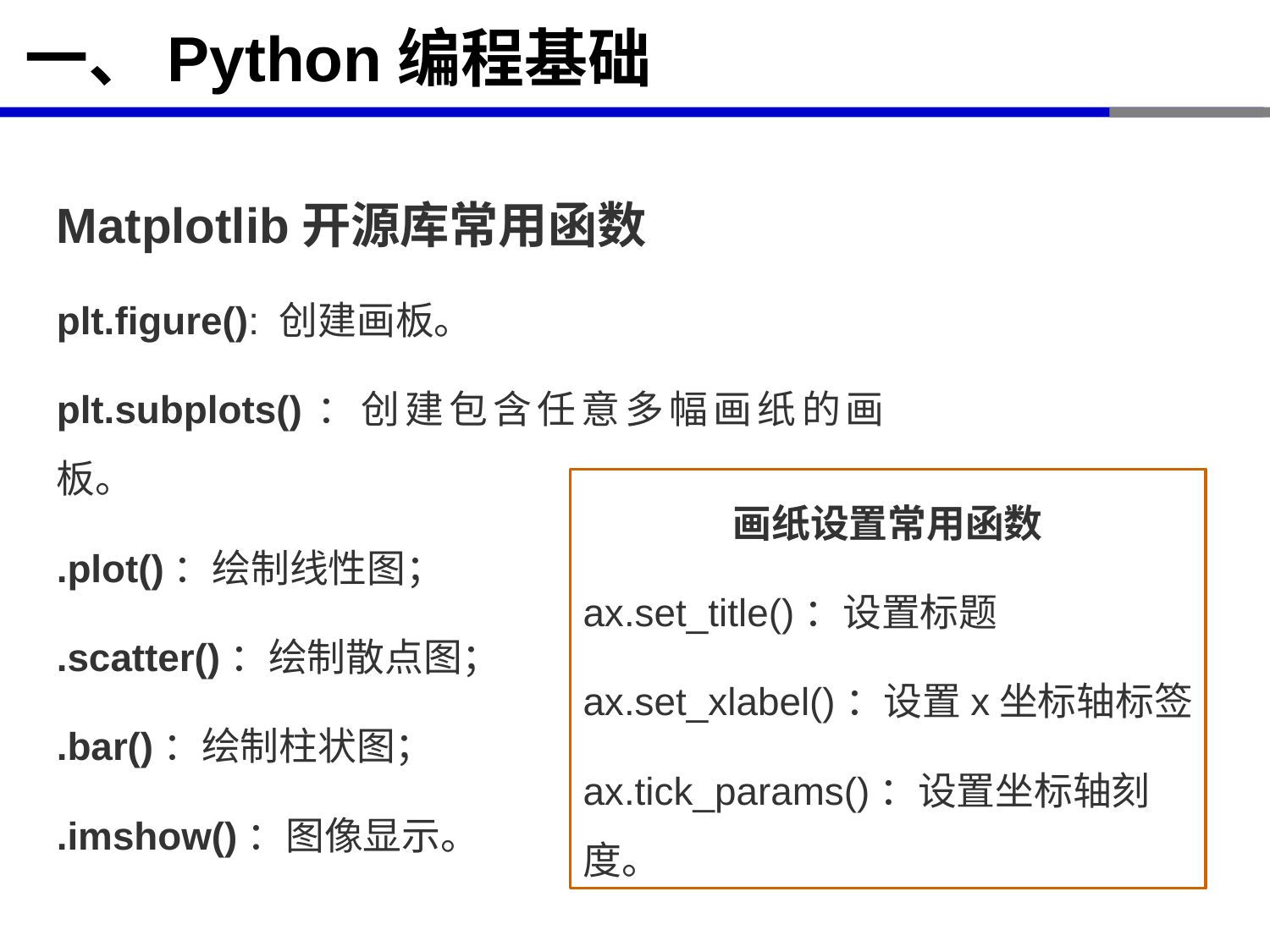

# 一、Python编程基础
Matplotlib开源库常用函数
plt.figure(): 创建画板。
plt.subplots()：创建包含任意多幅画纸的画板。
.plot()：绘制线性图；
.scatter()：绘制散点图；
.bar()：绘制柱状图；
.imshow()：图像显示。
画纸设置常用函数
ax.set_title()：设置标题
ax.set_xlabel()：设置x坐标轴标签
ax.tick_params()：设置坐标轴刻度。